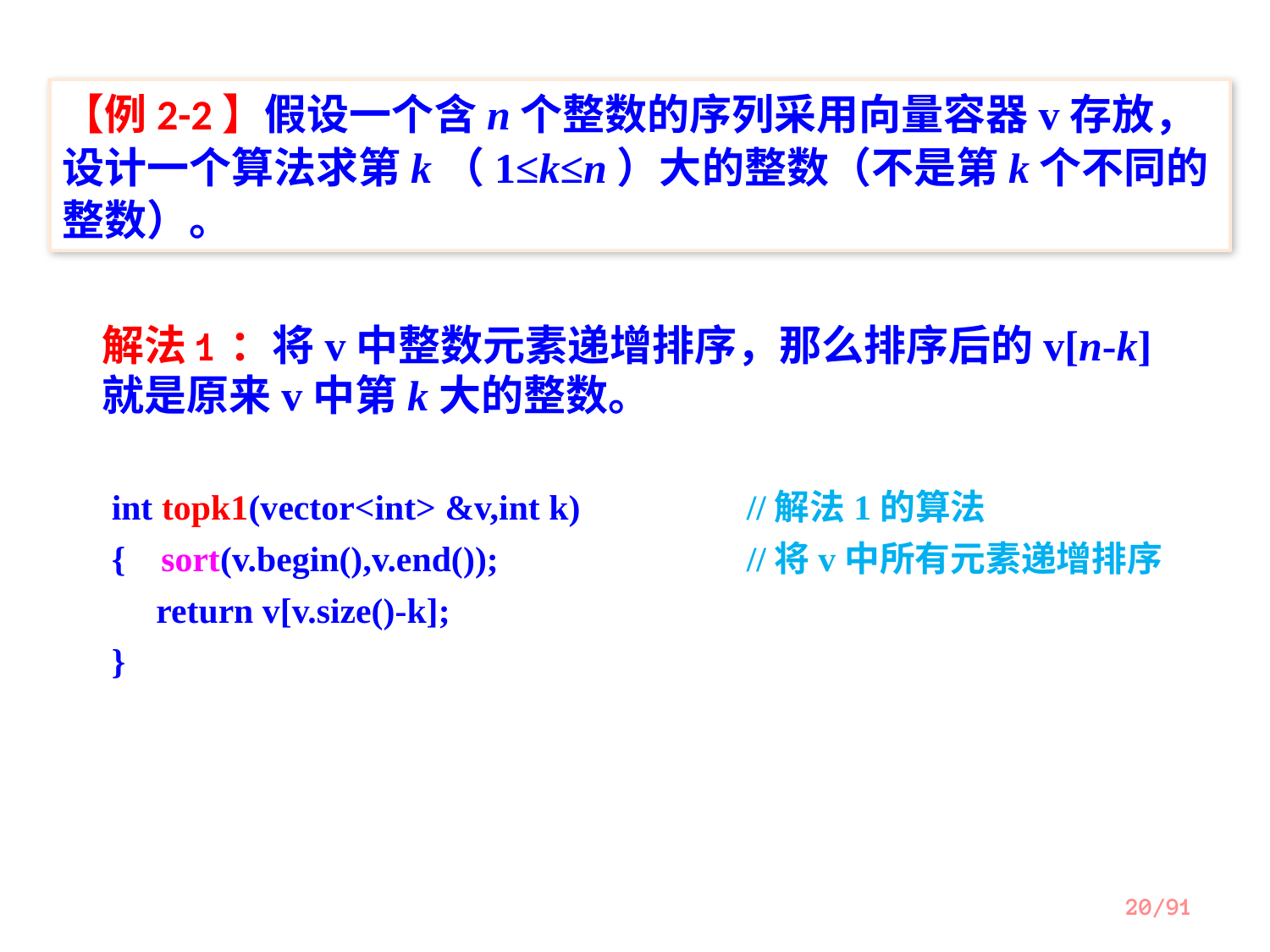

【例2-2】假设一个含n个整数的序列采用向量容器v存放，设计一个算法求第k（1≤k≤n）大的整数（不是第k个不同的整数）。
解法1：将v中整数元素递增排序，那么排序后的v[n-k]就是原来v中第k大的整数。
int topk1(vector<int> &v,int k) 		//解法1的算法
{    sort(v.begin(),v.end()); 		//将v中所有元素递增排序
     return v[v.size()-k];
}
20/91